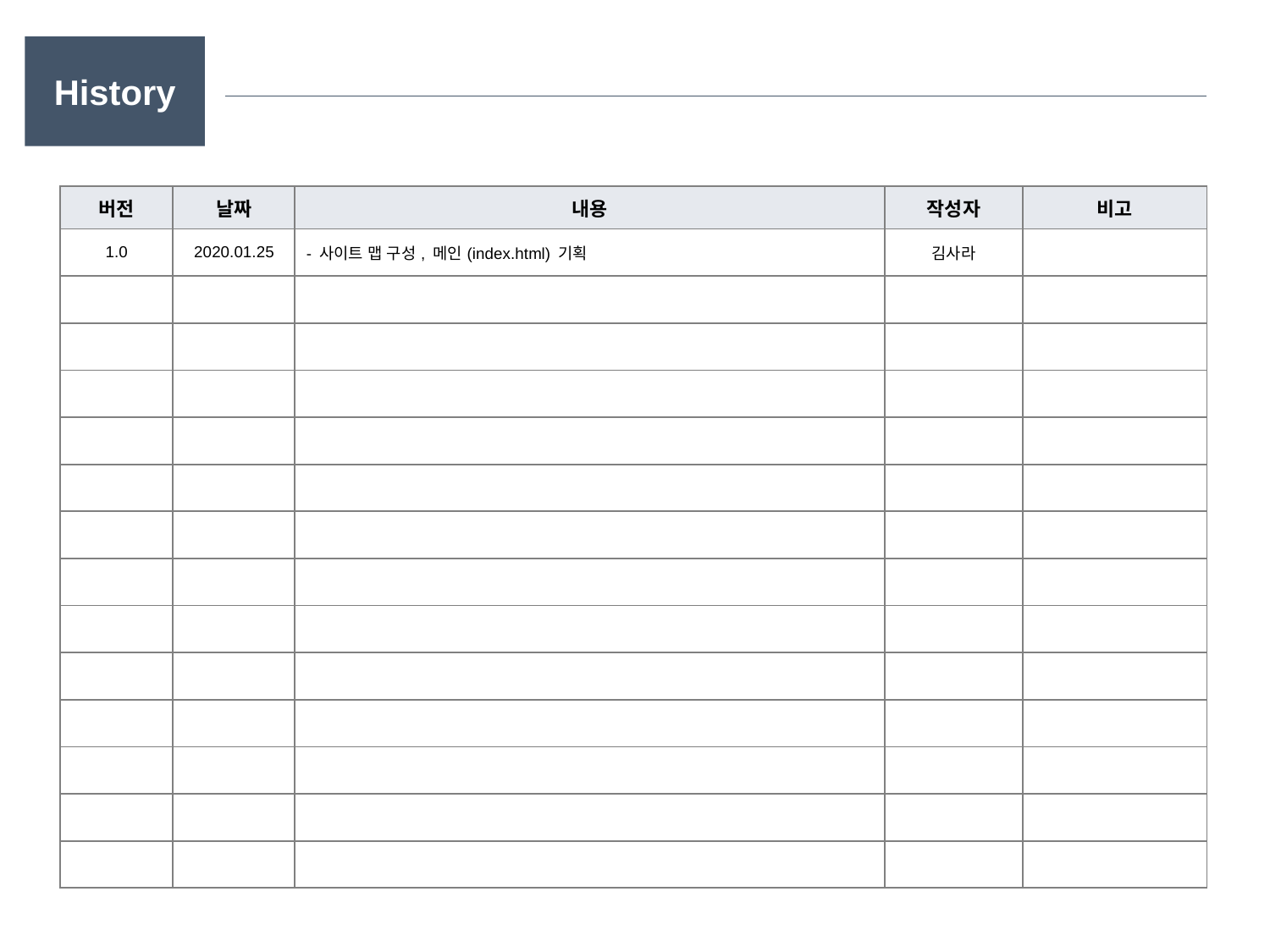

History
| 버전 | 날짜 | 내용 | 작성자 | 비고 |
| --- | --- | --- | --- | --- |
| 1.0 | 2020.01.25 | - 사이트 맵 구성, 메인(index.html) 기획 | 김사라 |  |
|  |  |  |  |  |
|  |  |  |  |  |
|  |  |  |  |  |
|  |  |  |  |  |
|  |  |  |  |  |
|  |  |  |  |  |
|  |  |  |  |  |
|  |  |  |  |  |
|  |  |  |  |  |
|  |  |  |  |  |
|  |  |  |  |  |
|  |  |  |  |  |
|  |  |  |  |  |